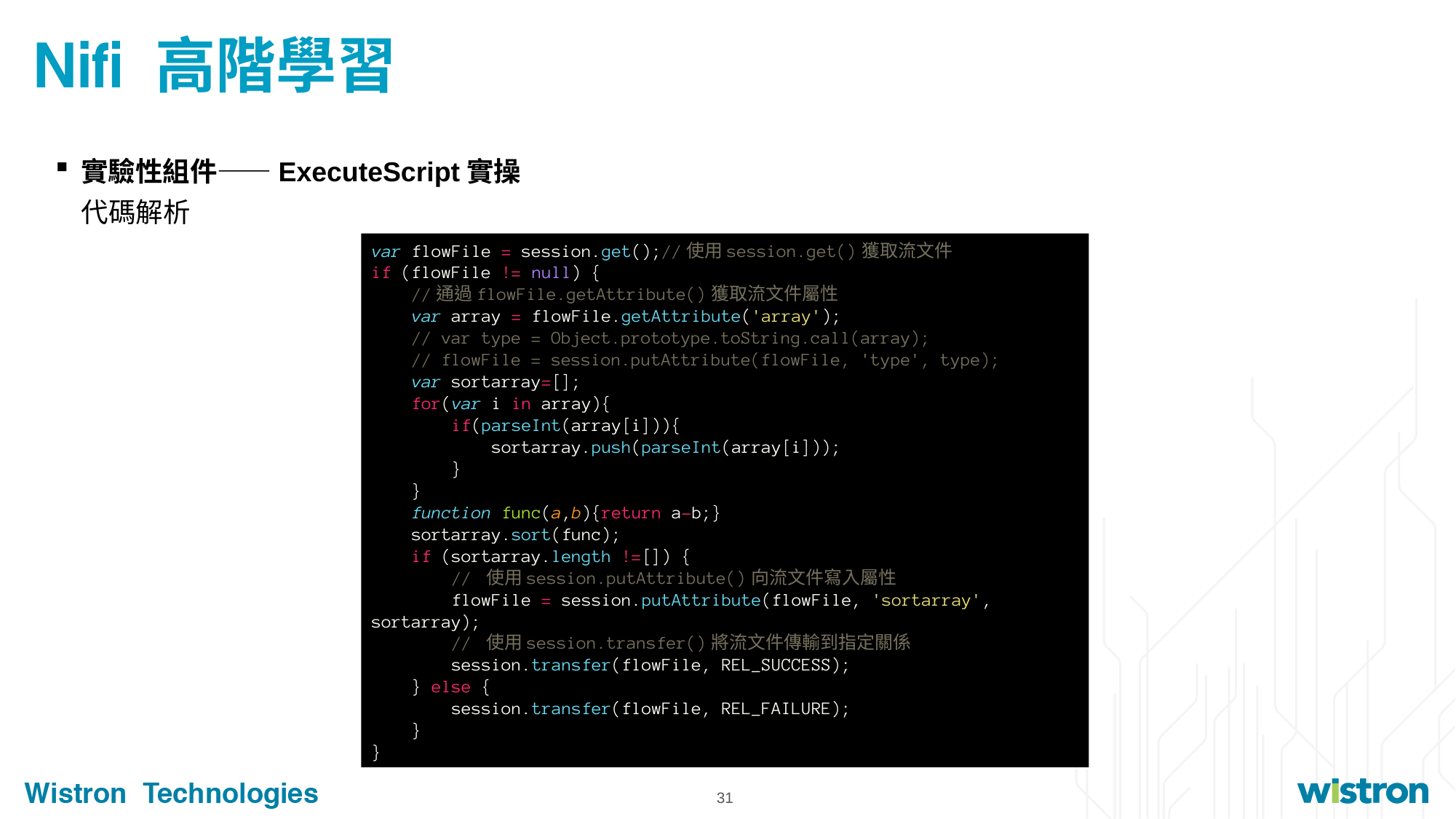

# Nifi 高階學習
實驗性組件——ExecuteScript實操
代碼解析
var flowFile = session.get();//使用session.get()獲取流文件
if (flowFile != null) {
    //通過flowFile.getAttribute()獲取流文件屬性
    var array = flowFile.getAttribute('array');
    // var type = Object.prototype.toString.call(array);
    // flowFile = session.putAttribute(flowFile, 'type', type);
    var sortarray=[];
    for(var i in array){
        if(parseInt(array[i])){
            sortarray.push(parseInt(array[i]));
        }
    }
    function func(a,b){return a-b;}
    sortarray.sort(func);
    if (sortarray.length !=[]) {
        // 使用session.putAttribute()向流文件寫入屬性
        flowFile = session.putAttribute(flowFile, 'sortarray', sortarray);
        // 使用session.transfer()將流文件傳輸到指定關係
        session.transfer(flowFile, REL_SUCCESS);
    } else {
        session.transfer(flowFile, REL_FAILURE);
    }
}
31